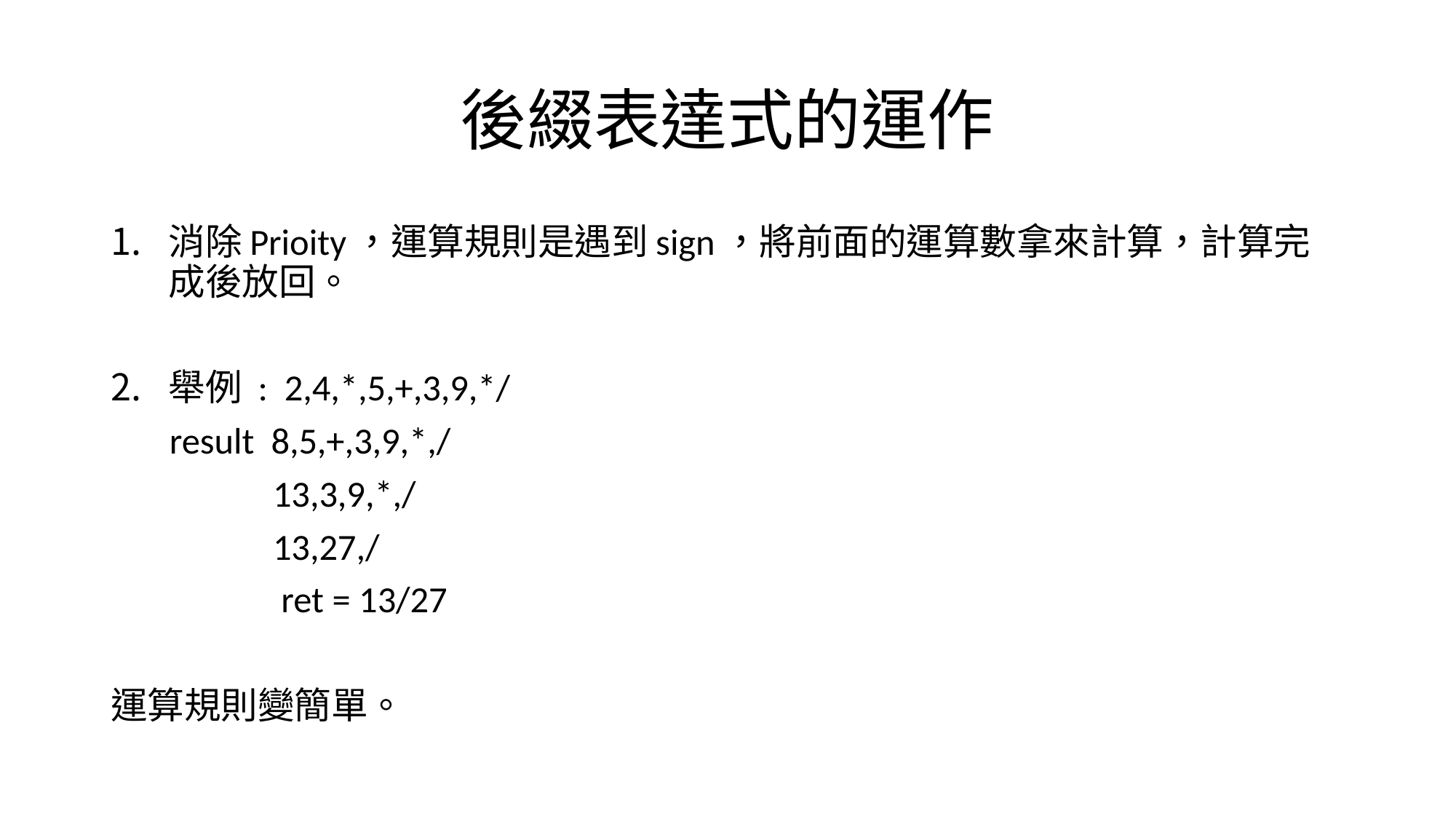

# 後綴表達式的運作
消除Prioity，運算規則是遇到sign，將前面的運算數拿來計算，計算完成後放回。

舉例 :  2,4,*,5,+,3,9,*/
       result  8,5,+,3,9,*,/
	        13,3,9,*,/
	        13,27,/
	         ret = 13/27

運算規則變簡單。